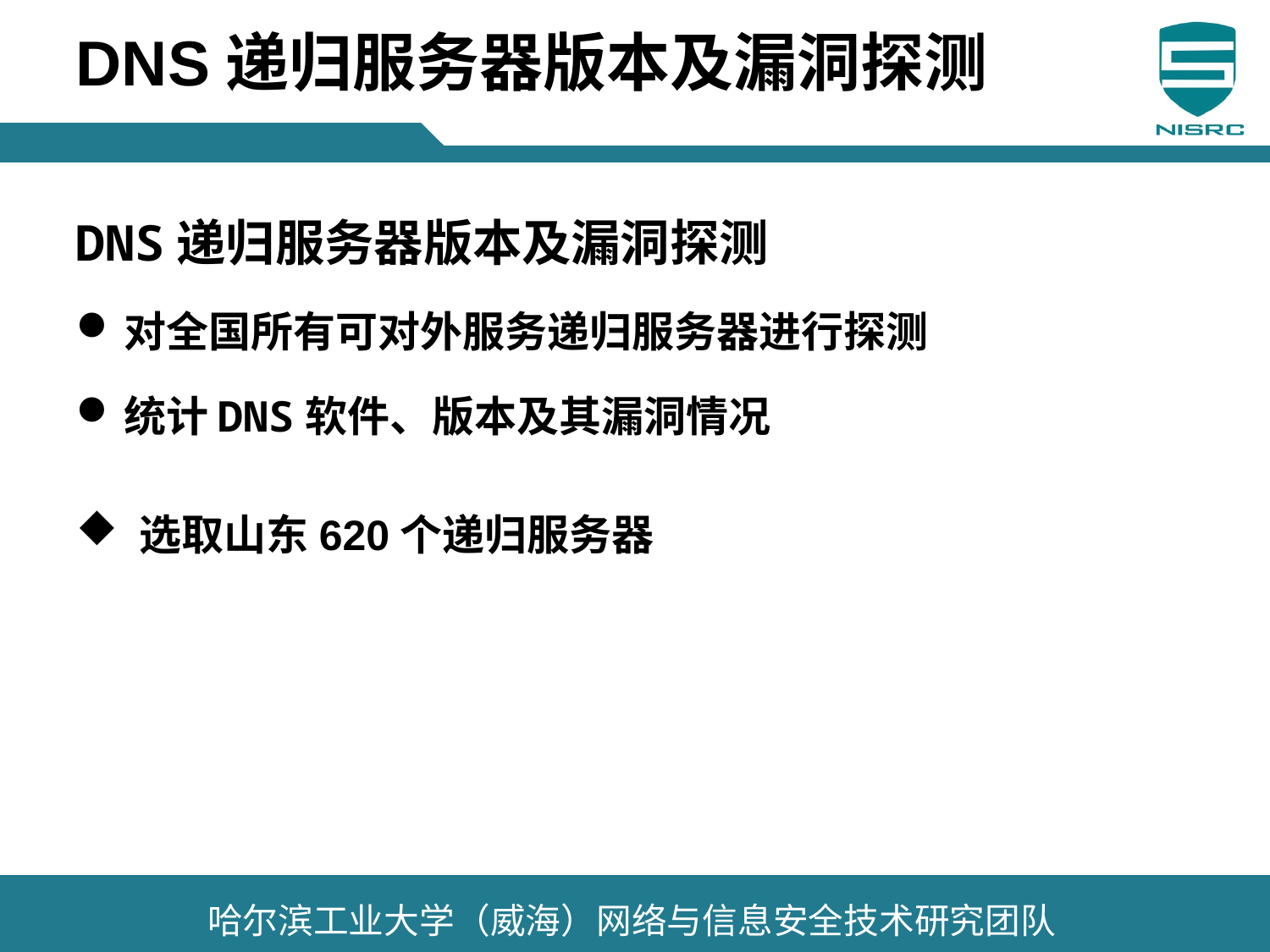

# DNS递归服务器版本及漏洞探测
DNS递归服务器版本及漏洞探测
对全国所有可对外服务递归服务器进行探测
统计DNS软件、版本及其漏洞情况

选取山东620个递归服务器